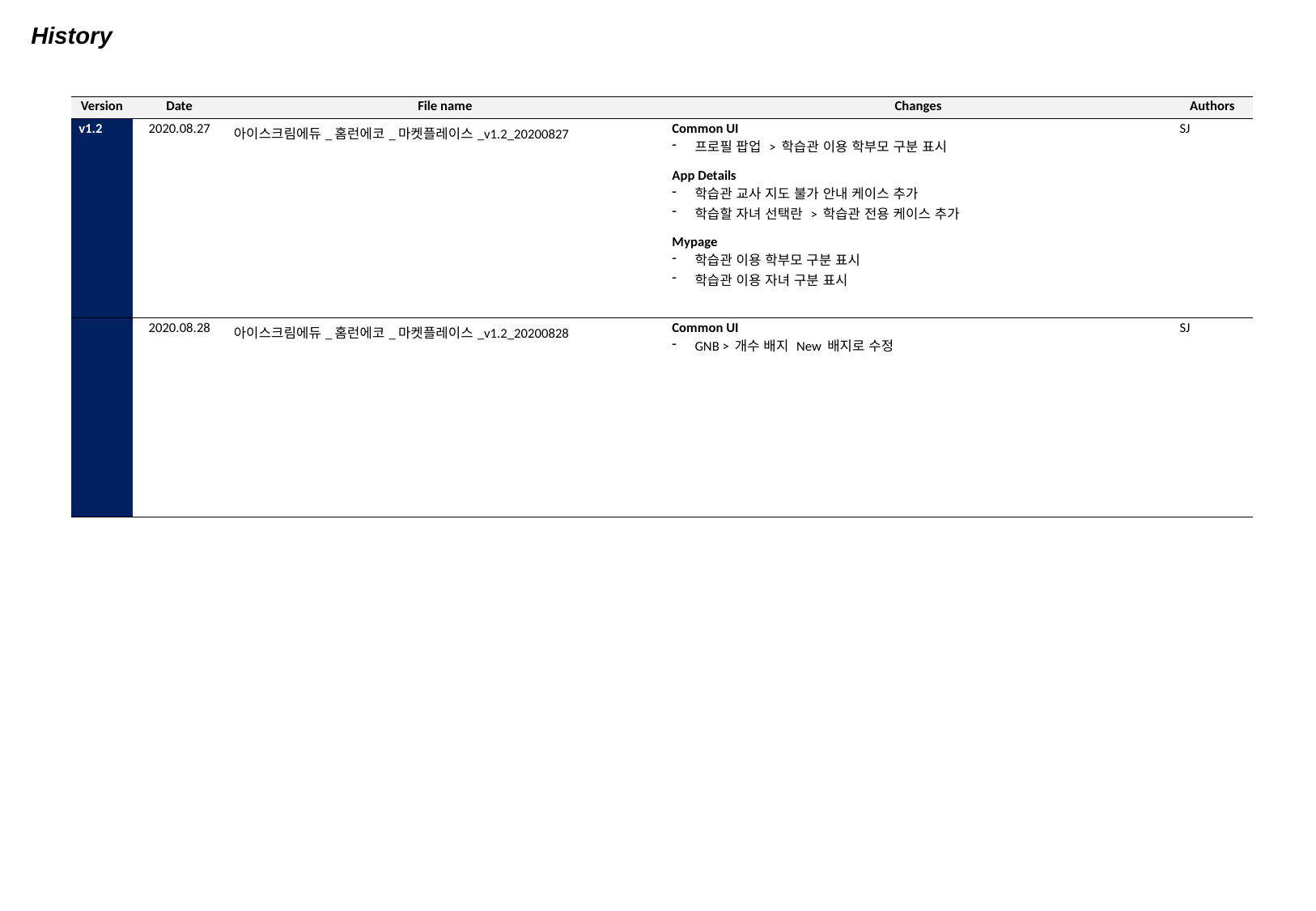

History
| Version | Date | File name | Changes | Authors |
| --- | --- | --- | --- | --- |
| v1.2 | 2020.08.27 | 아이스크림에듀\_홈런에코\_마켓플레이스\_v1.2\_20200827 | Common UI 프로필 팝업 > 학습관 이용 학부모 구분 표시 App Details 학습관 교사 지도 불가 안내 케이스 추가 학습할 자녀 선택란 > 학습관 전용 케이스 추가 Mypage 학습관 이용 학부모 구분 표시 학습관 이용 자녀 구분 표시 | SJ |
|  | 2020.08.28 | 아이스크림에듀\_홈런에코\_마켓플레이스\_v1.2\_20200828 | Common UI GNB > 개수 배지 New 배지로 수정 | SJ |